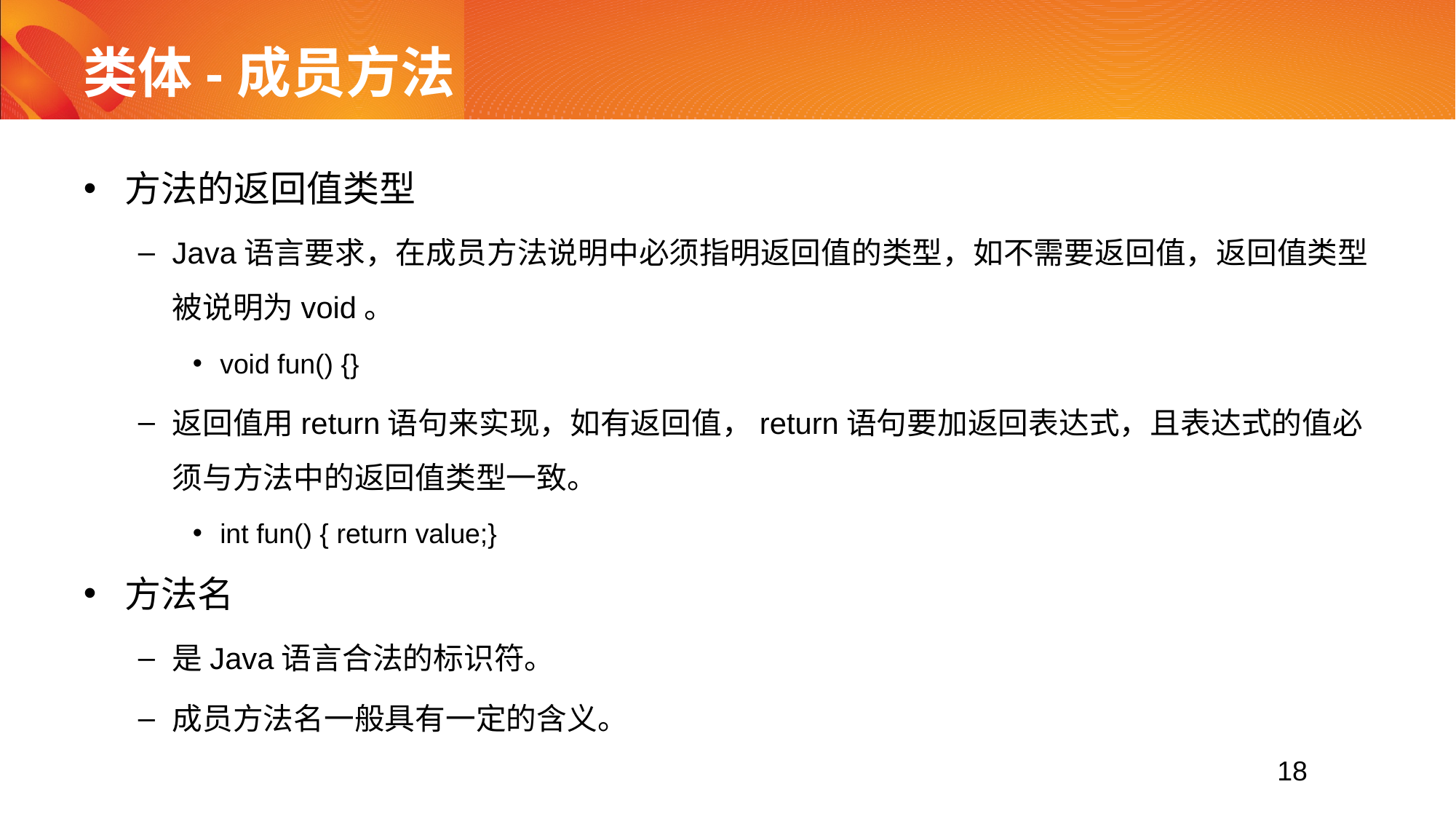

# 类体-成员方法
方法的返回值类型
Java语言要求，在成员方法说明中必须指明返回值的类型，如不需要返回值，返回值类型被说明为void。
void fun() {}
返回值用return语句来实现，如有返回值，return语句要加返回表达式，且表达式的值必须与方法中的返回值类型一致。
int fun() { return value;}
方法名
是Java语言合法的标识符。
成员方法名一般具有一定的含义。